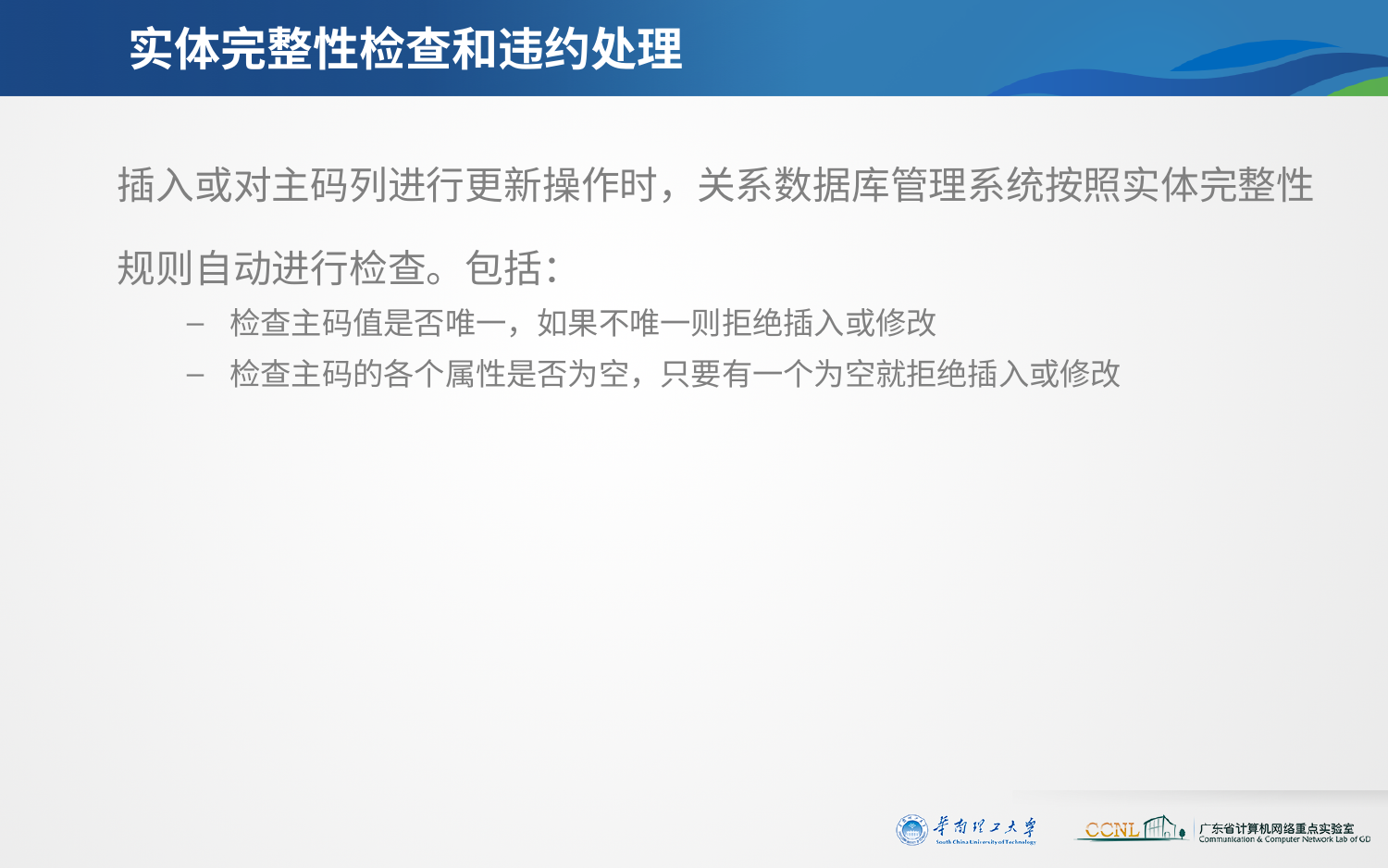

# 实体完整性检查和违约处理
插入或对主码列进行更新操作时，关系数据库管理系统按照实体完整性规则自动进行检查。包括：
检查主码值是否唯一，如果不唯一则拒绝插入或修改
检查主码的各个属性是否为空，只要有一个为空就拒绝插入或修改